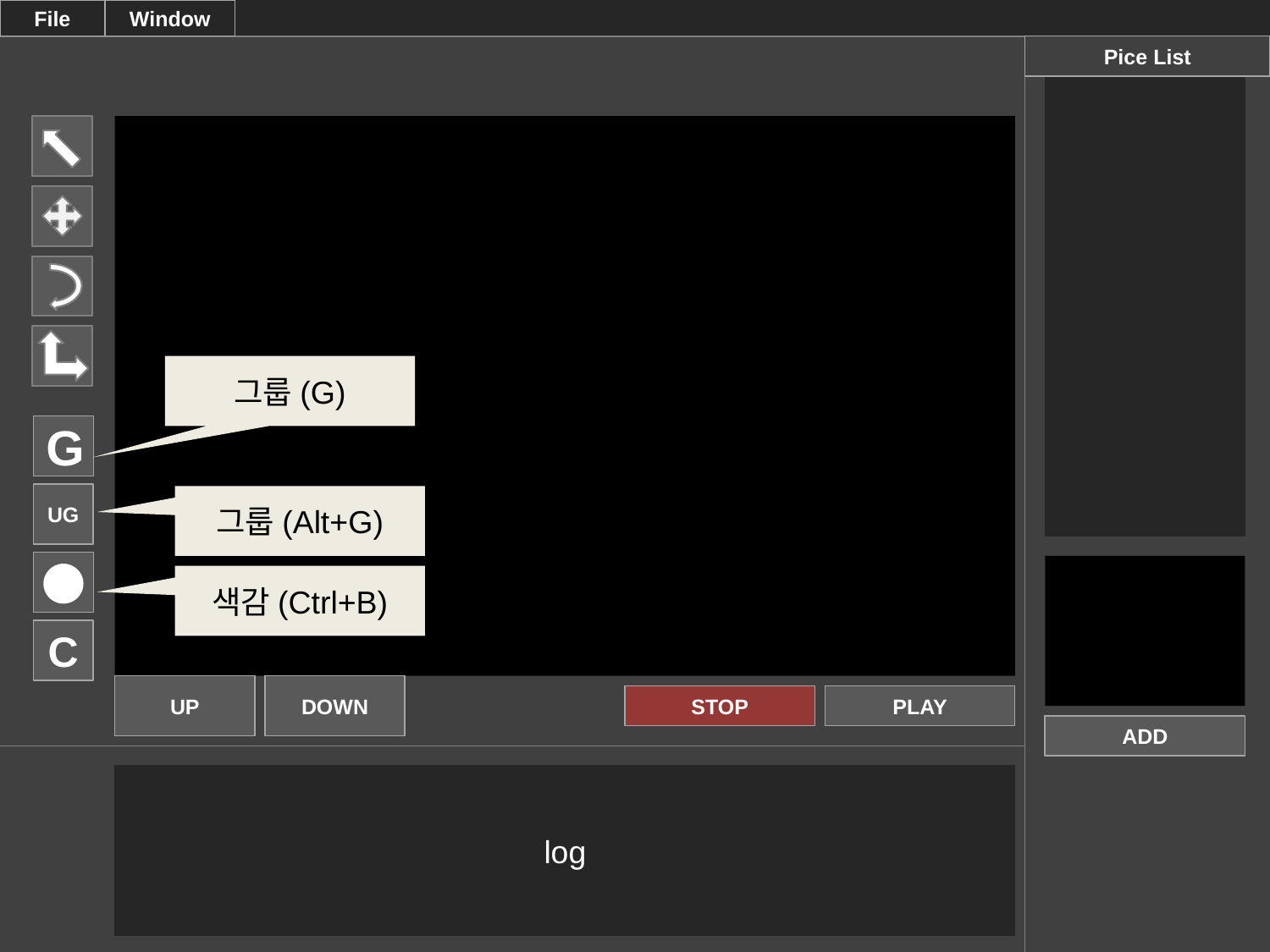

File
Window
Pice List

그룹(G)
G
UG
그룹(Alt+G)

색감(Ctrl+B)
C
UP
DOWN
STOP
PLAY
ADD
log